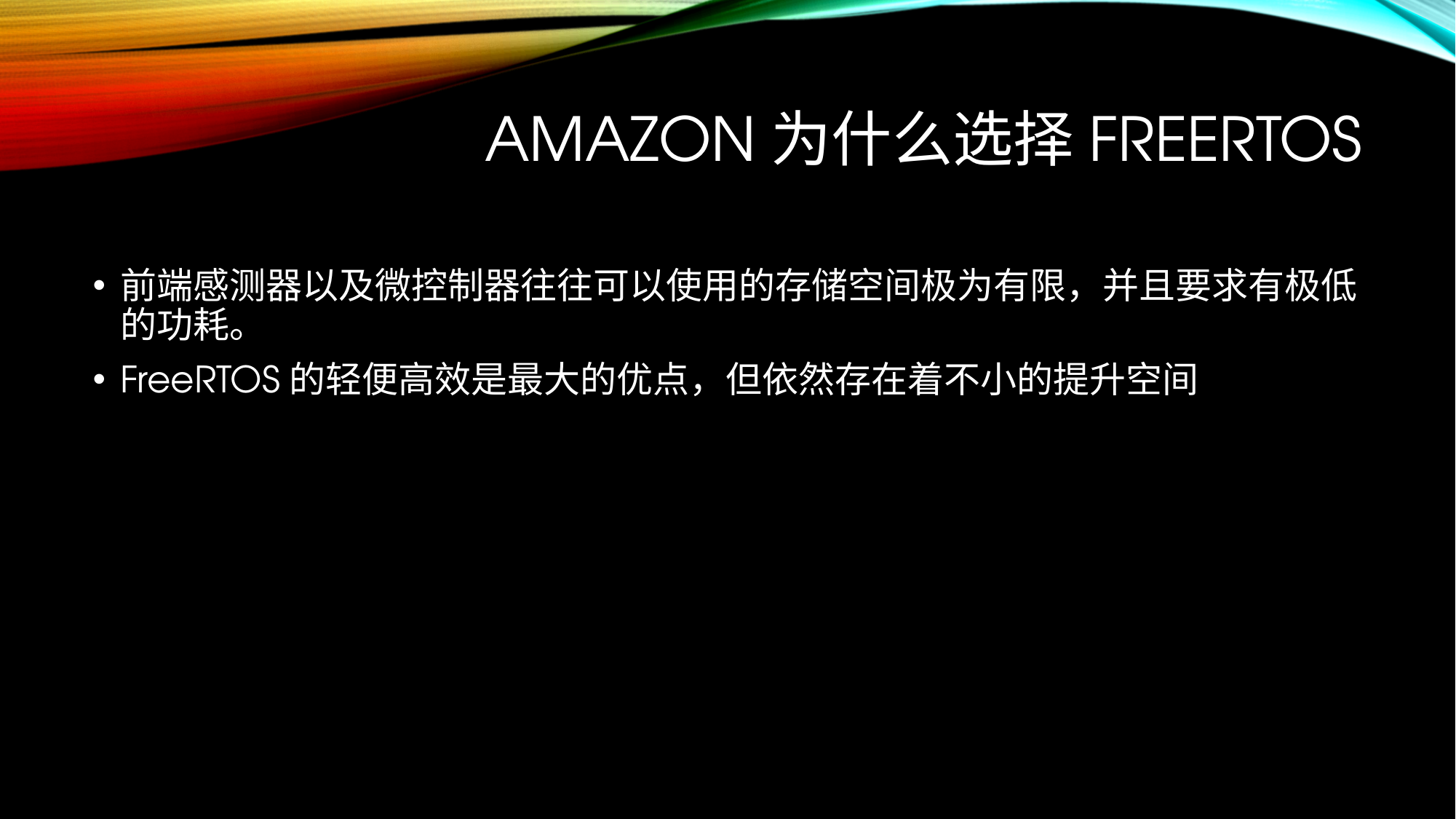

# Amazon为什么选择FreeRTOS
前端感测器以及微控制器往往可以使用的存储空间极为有限，并且要求有极低的功耗。
FreeRTOS的轻便高效是最大的优点，但依然存在着不小的提升空间